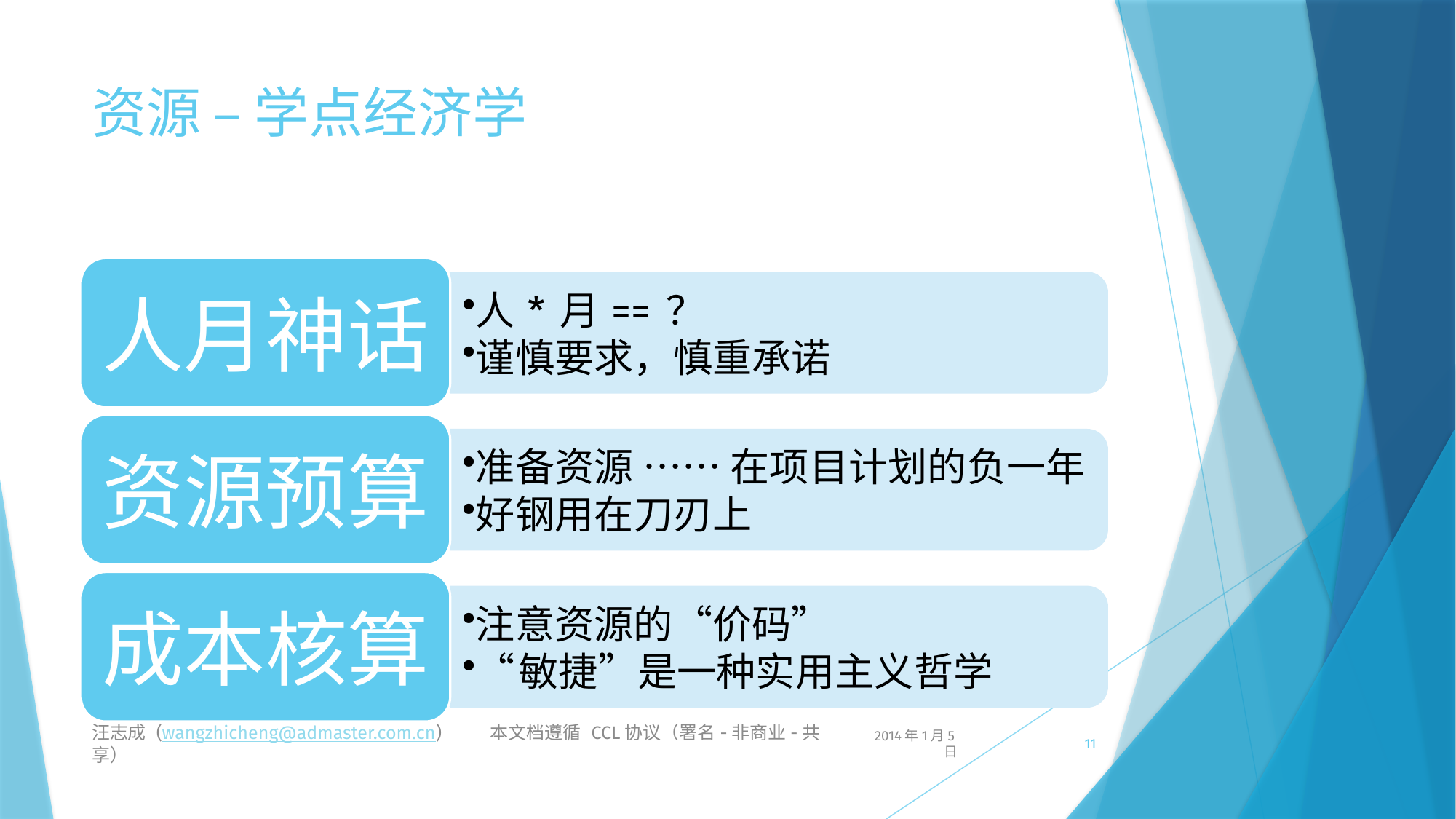

# 资源 – 学点经济学
人月神话
人 * 月 == ？
资源预算
准备资源 …… 在项目计划的负一年
成本核算
注意资源的“价码”
“敏捷”是一种实用主义哲学
谨慎要求，慎重承诺
好钢用在刀刃上
汪志成 (wangzhicheng@admaster.com.cn)         本文档遵循 CCL协议（署名-非商业-共享）
2014年1月5日
11